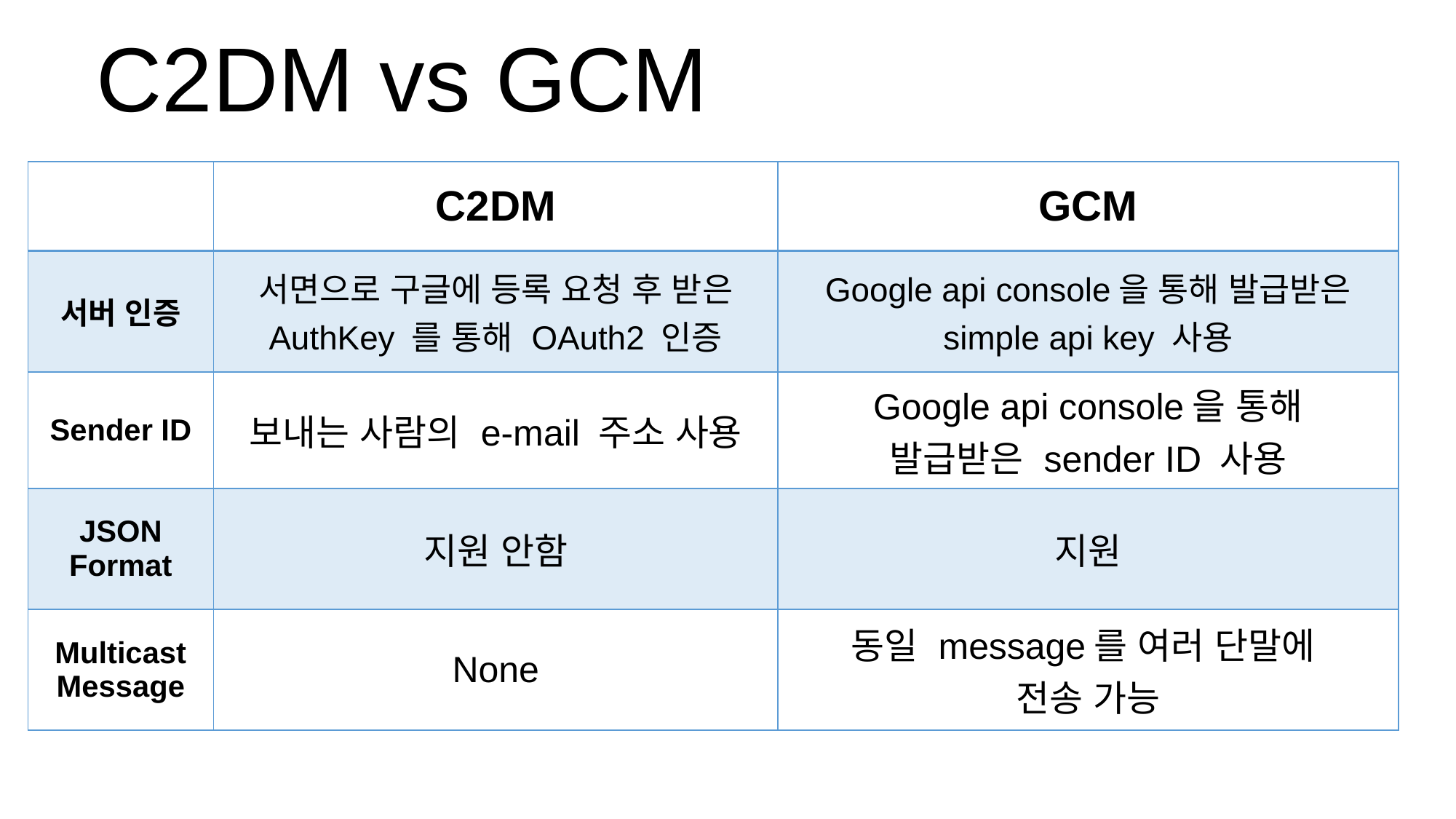

# C2DM vs GCM
|  | C2DM | GCM |
| --- | --- | --- |
| 서버 인증 | 서면으로 구글에 등록 요청 후 받은 AuthKey 를 통해 OAuth2 인증 | Google api console을 통해 발급받은 simple api key 사용 |
| Sender ID | 보내는 사람의 e-mail 주소 사용 | Google api console을 통해 발급받은 sender ID 사용 |
| JSON Format | 지원 안함 | 지원 |
| Multicast Message | None | 동일 message를 여러 단말에 전송 가능 |